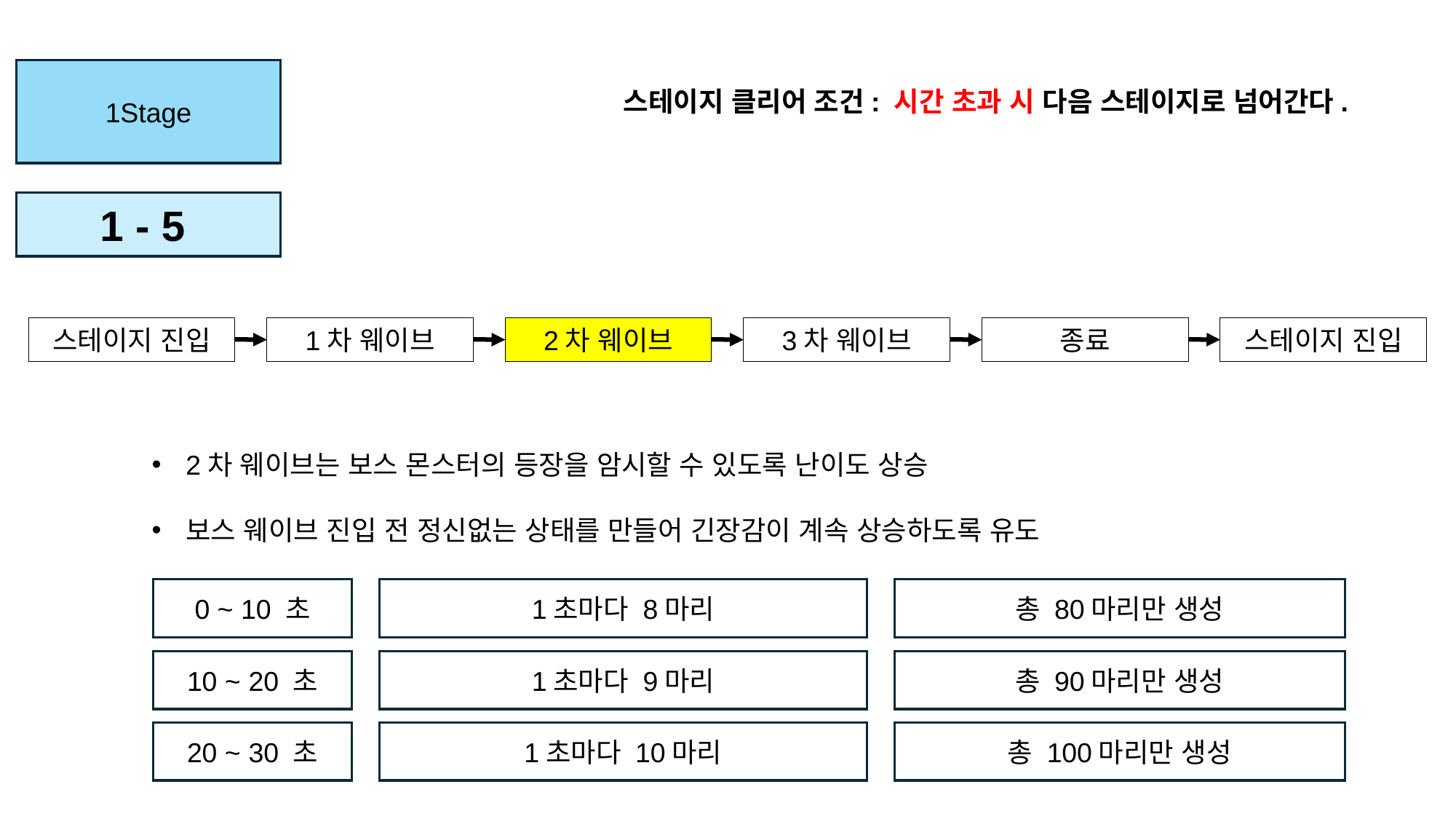

1Stage
스테이지 클리어 조건: 시간 초과 시 다음 스테이지로 넘어간다.
1 - 5
스테이지 진입
1차 웨이브
2차 웨이브
3차 웨이브
종료
스테이지 진입
2차 웨이브는 보스 몬스터의 등장을 암시할 수 있도록 난이도 상승
보스 웨이브 진입 전 정신없는 상태를 만들어 긴장감이 계속 상승하도록 유도
0 ~ 10 초
1초마다 8마리
총 80마리만 생성
1초마다 9마리
총 90마리만 생성
10 ~ 20 초
총 100마리만 생성
1초마다 10마리
20 ~ 30 초